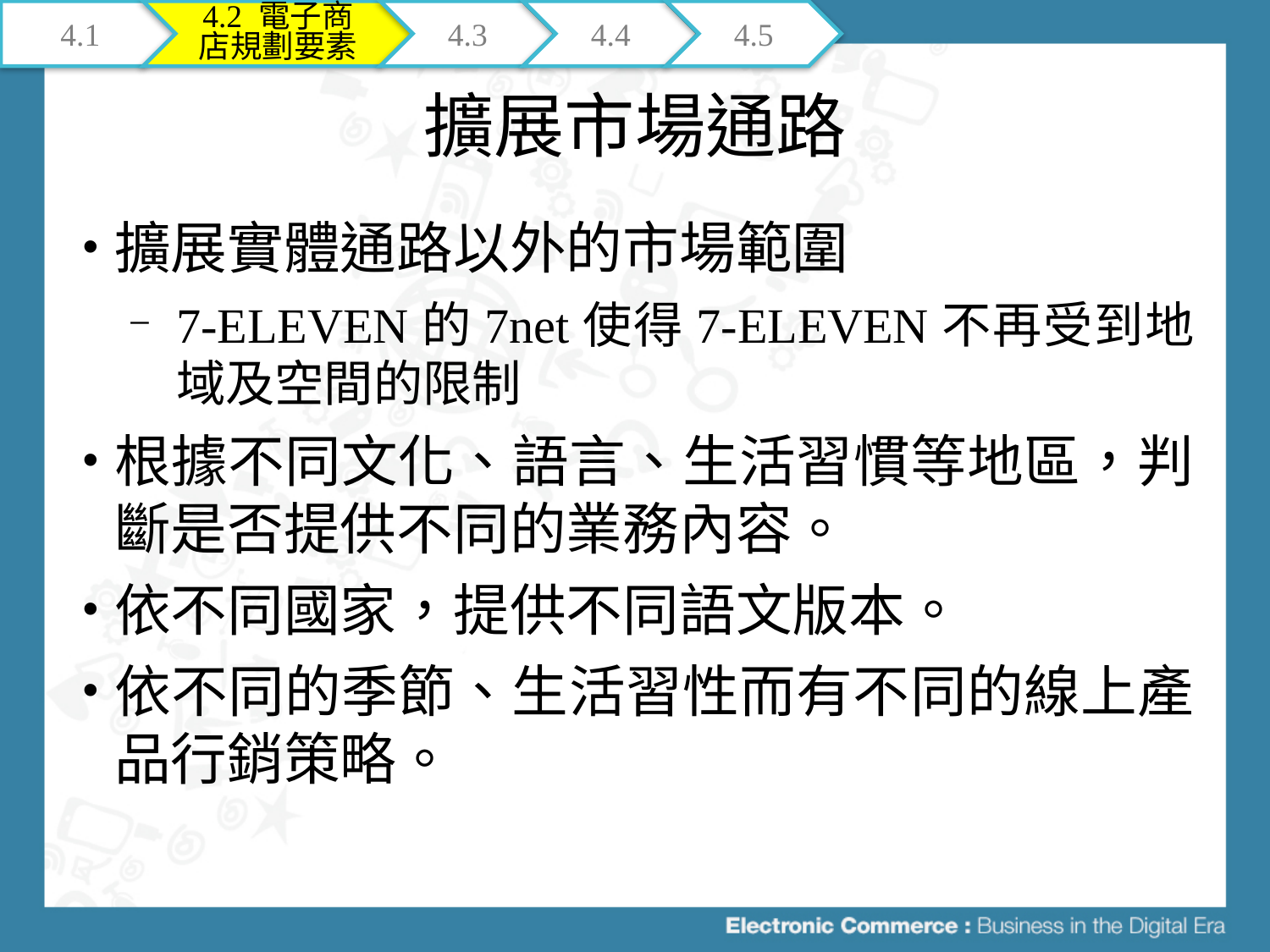

4.1
4.2 電子商店規劃要素
4.3
4.4
4.5
# 擴展市場通路
擴展實體通路以外的市場範圍
7-ELEVEN的7net使得7-ELEVEN不再受到地域及空間的限制
根據不同文化、語言、生活習慣等地區，判斷是否提供不同的業務內容。
依不同國家，提供不同語文版本。
依不同的季節、生活習性而有不同的線上產品行銷策略。